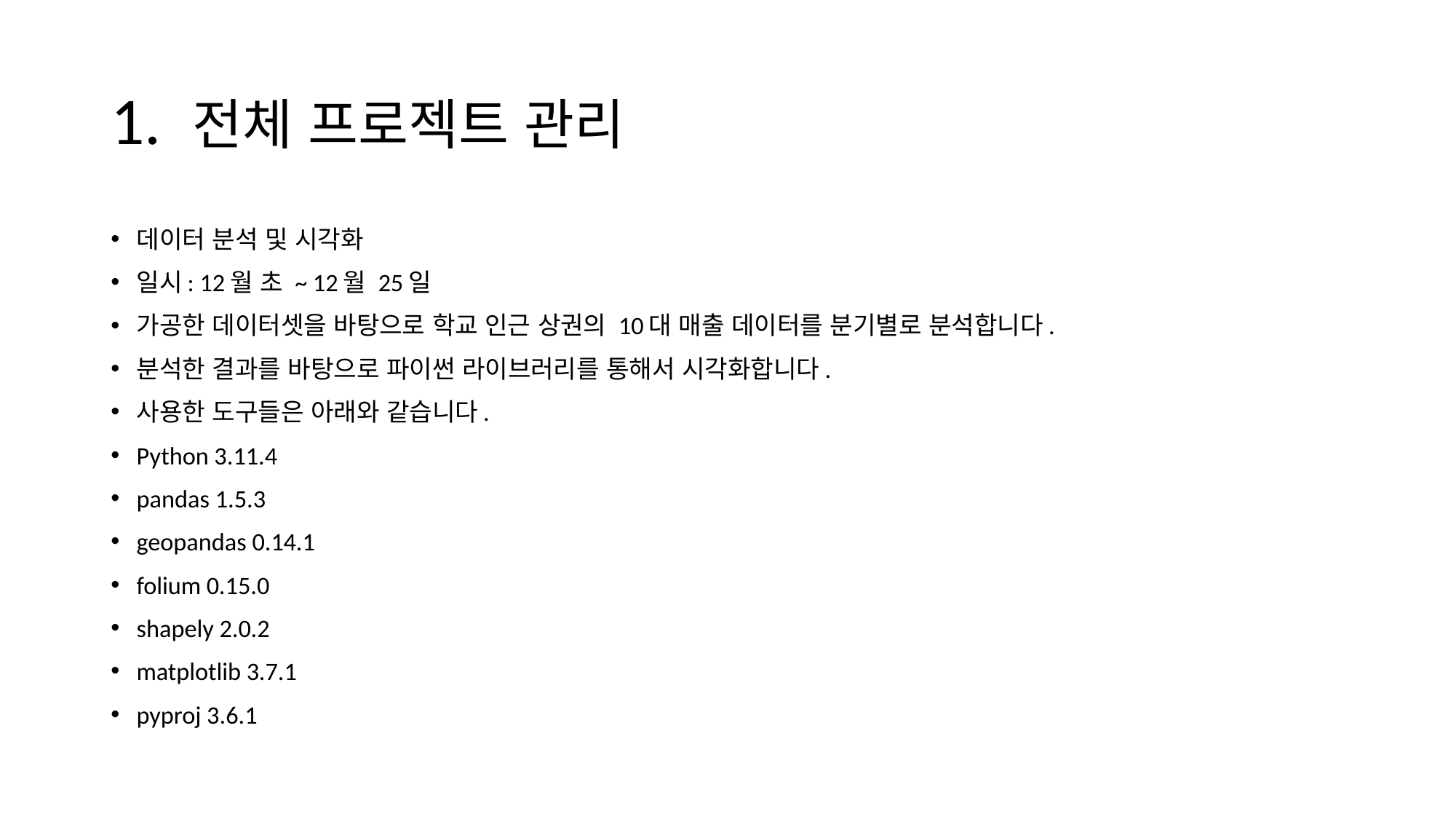

# 1. 전체 프로젝트 관리
데이터 분석 및 시각화
일시: 12월 초 ~ 12월 25일
가공한 데이터셋을 바탕으로 학교 인근 상권의 10대 매출 데이터를 분기별로 분석합니다.
분석한 결과를 바탕으로 파이썬 라이브러리를 통해서 시각화합니다.
사용한 도구들은 아래와 같습니다.
Python 3.11.4
pandas 1.5.3
geopandas 0.14.1
folium 0.15.0
shapely 2.0.2
matplotlib 3.7.1
pyproj 3.6.1